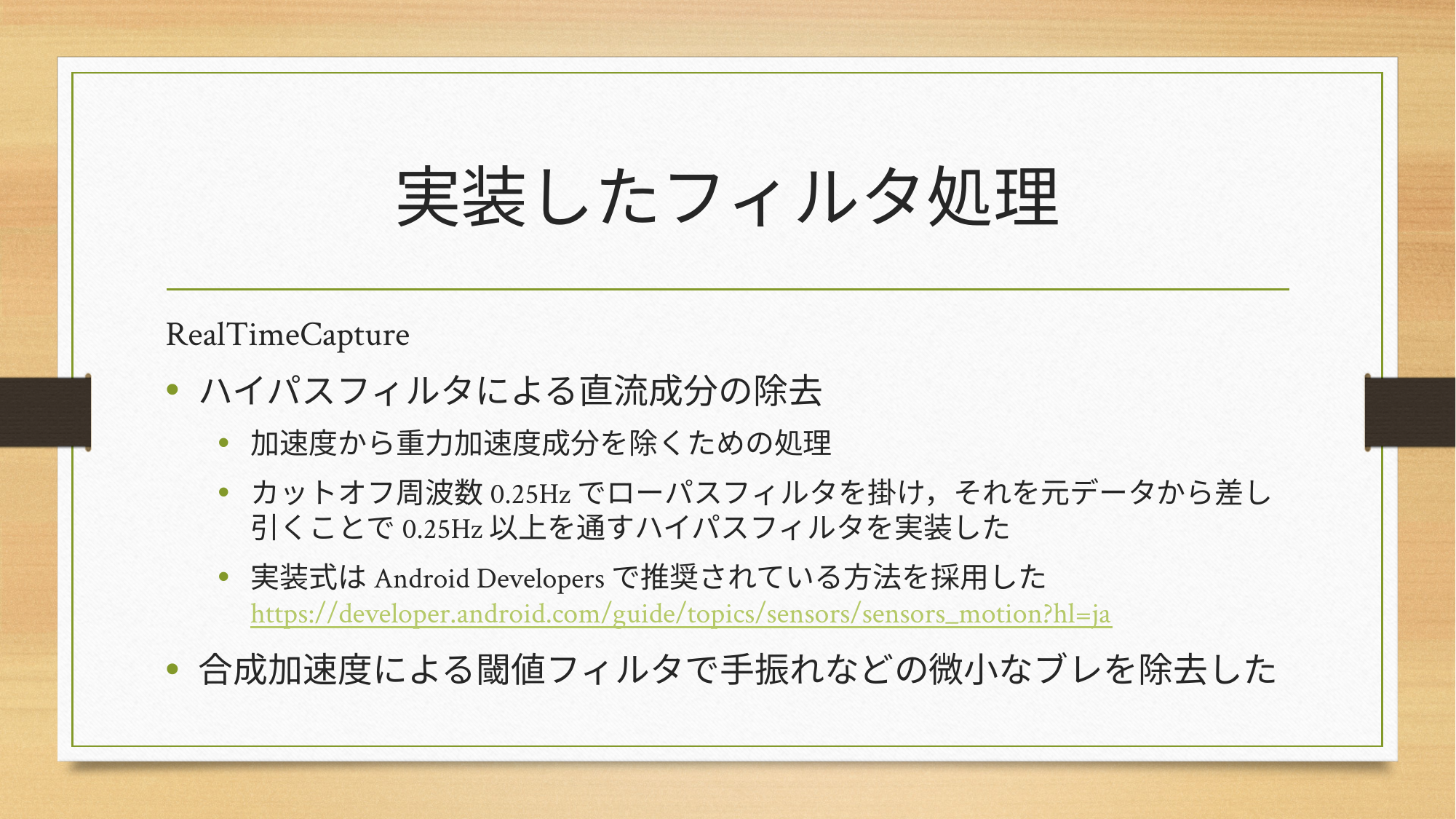

# 実装したフィルタ処理
RealTimeCapture
ハイパスフィルタによる直流成分の除去
加速度から重力加速度成分を除くための処理
カットオフ周波数0.25Hzでローパスフィルタを掛け，それを元データから差し引くことで0.25Hz以上を通すハイパスフィルタを実装した
実装式はAndroid Developersで推奨されている方法を採用したhttps://developer.android.com/guide/topics/sensors/sensors_motion?hl=ja
合成加速度による閾値フィルタで手振れなどの微小なブレを除去した